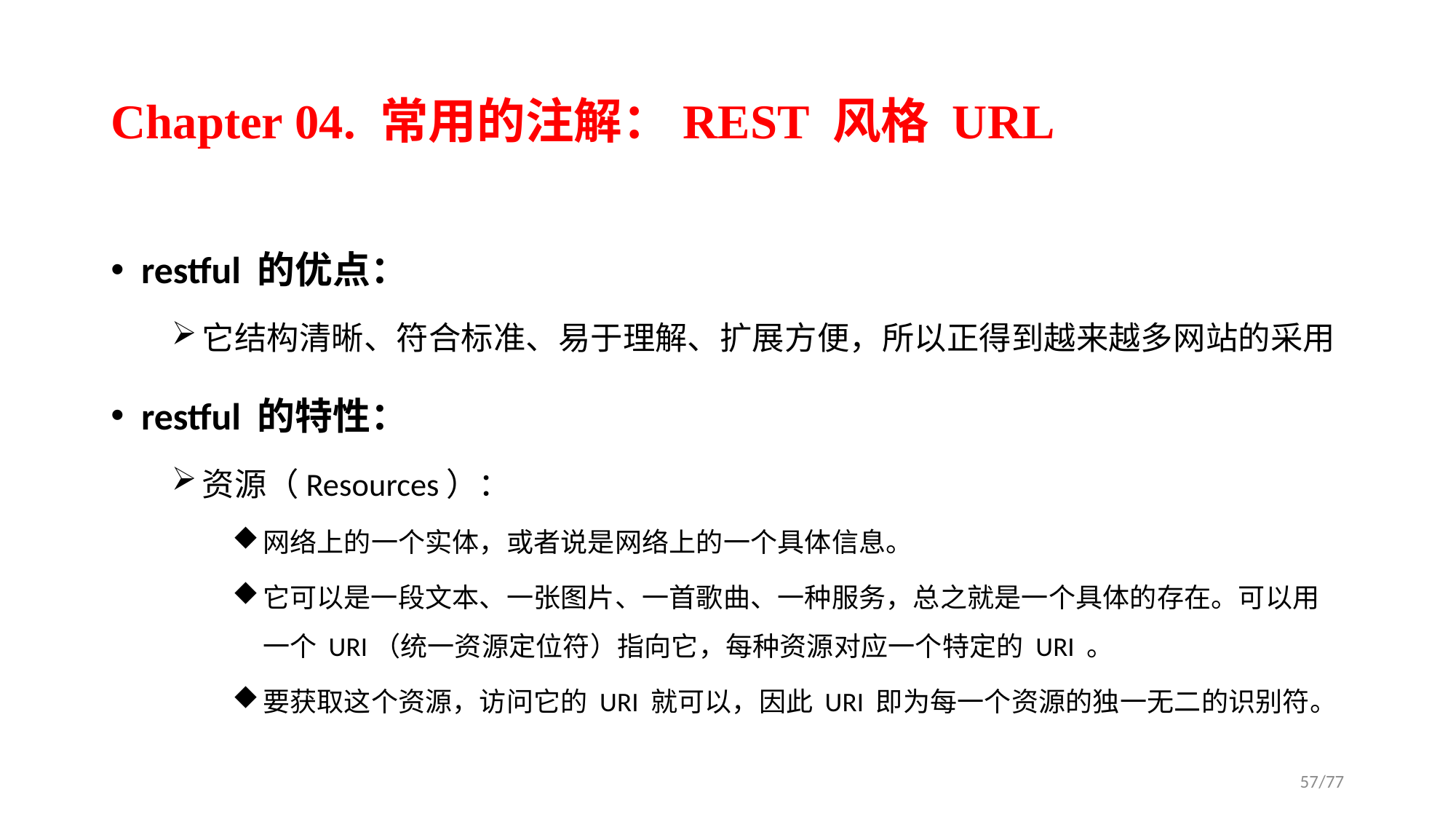

# Chapter 04. 常用的注解：REST 风格 URL
restful 的优点：
它结构清晰、符合标准、易于理解、扩展方便，所以正得到越来越多网站的采用
restful 的特性：
资源（Resources）：
网络上的一个实体，或者说是网络上的一个具体信息。
它可以是一段文本、一张图片、一首歌曲、一种服务，总之就是一个具体的存在。可以用一个 URI（统一资源定位符）指向它，每种资源对应一个特定的 URI 。
要获取这个资源，访问它的 URI 就可以，因此 URI 即为每一个资源的独一无二的识别符。

57